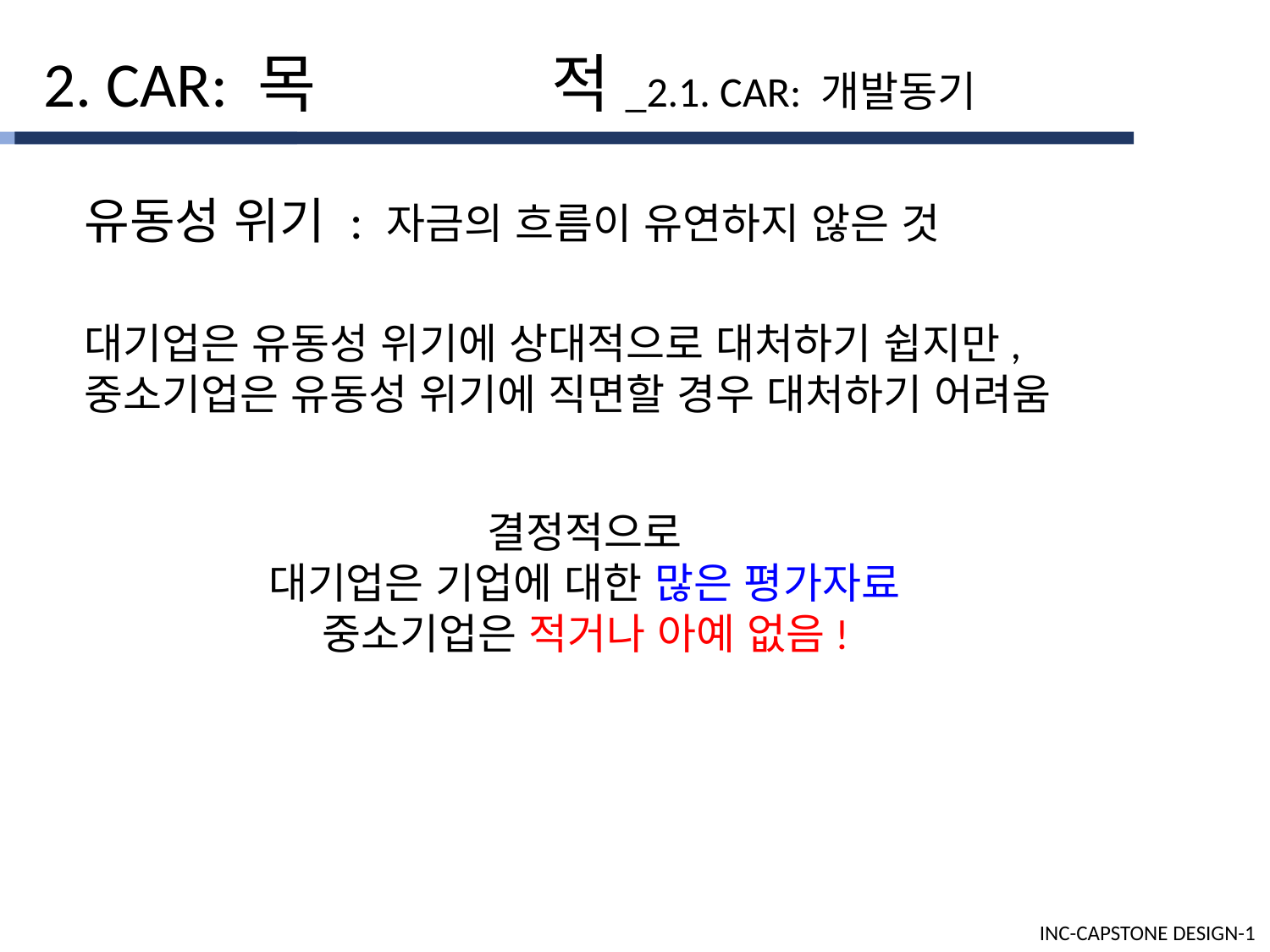

2. CAR: 목		적_2.1. CAR: 개발동기
유동성 위기 : 자금의 흐름이 유연하지 않은 것
대기업은 유동성 위기에 상대적으로 대처하기 쉽지만,
중소기업은 유동성 위기에 직면할 경우 대처하기 어려움
결정적으로
대기업은 기업에 대한 많은 평가자료
중소기업은 적거나 아예 없음!